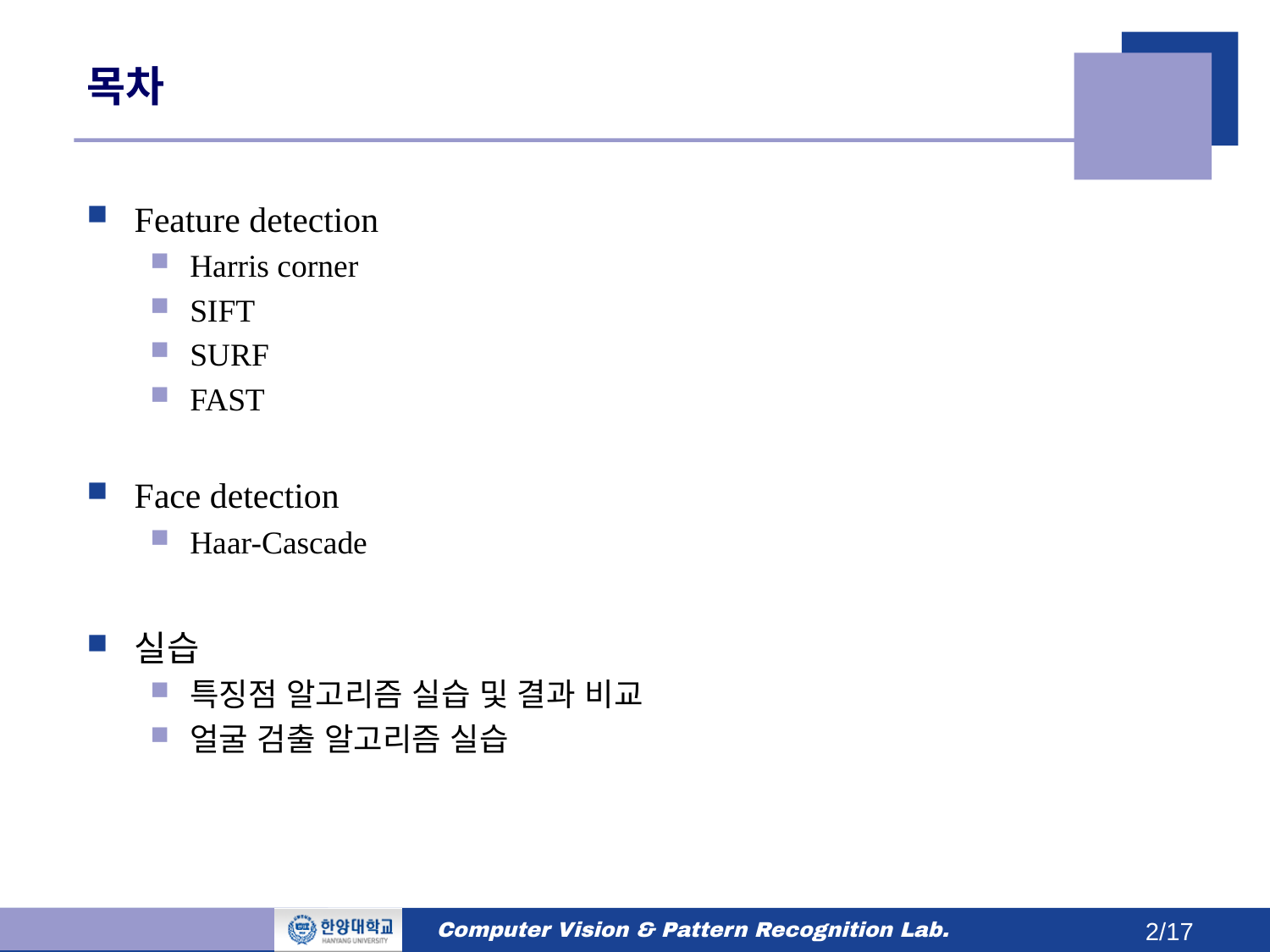

# 목차
Feature detection
Harris corner
SIFT
SURF
FAST

Face detection
Haar-Cascade

실습
특징점 알고리즘 실습 및 결과 비교
얼굴 검출 알고리즘 실습
Computer Vision & Pattern Recognition Lab.
2/17